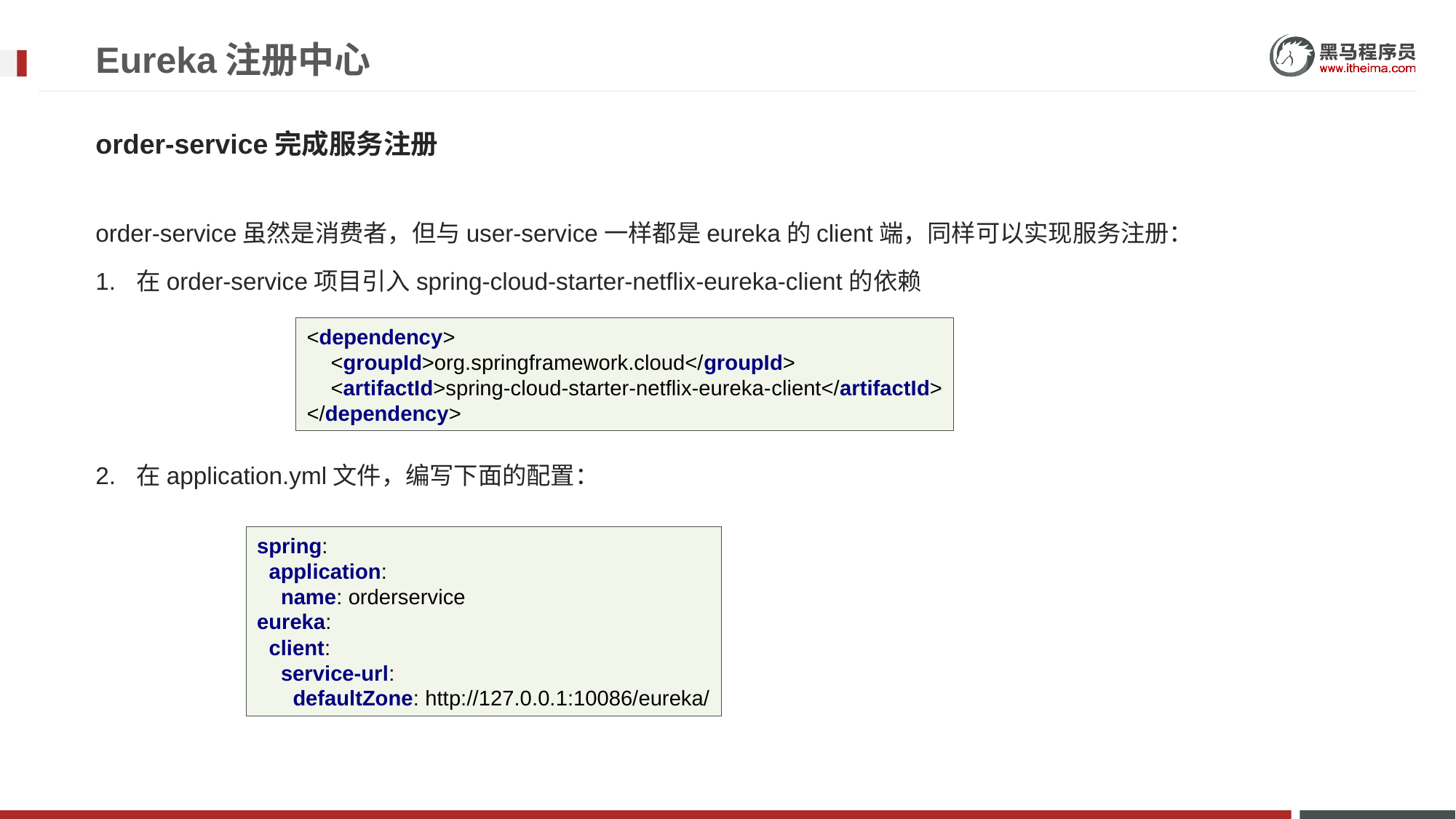

# Eureka注册中心
order-service完成服务注册
order-service虽然是消费者，但与user-service一样都是eureka的client端，同样可以实现服务注册：
在order-service项目引入spring-cloud-starter-netflix-eureka-client的依赖

在application.yml文件，编写下面的配置：

<dependency>
    <groupId>org.springframework.cloud</groupId>
    <artifactId>spring-cloud-starter-netflix-eureka-client</artifactId>
</dependency>
spring:
  application:
    name: orderservice
eureka:
  client:
    service-url:
      defaultZone: http://127.0.0.1:10086/eureka/